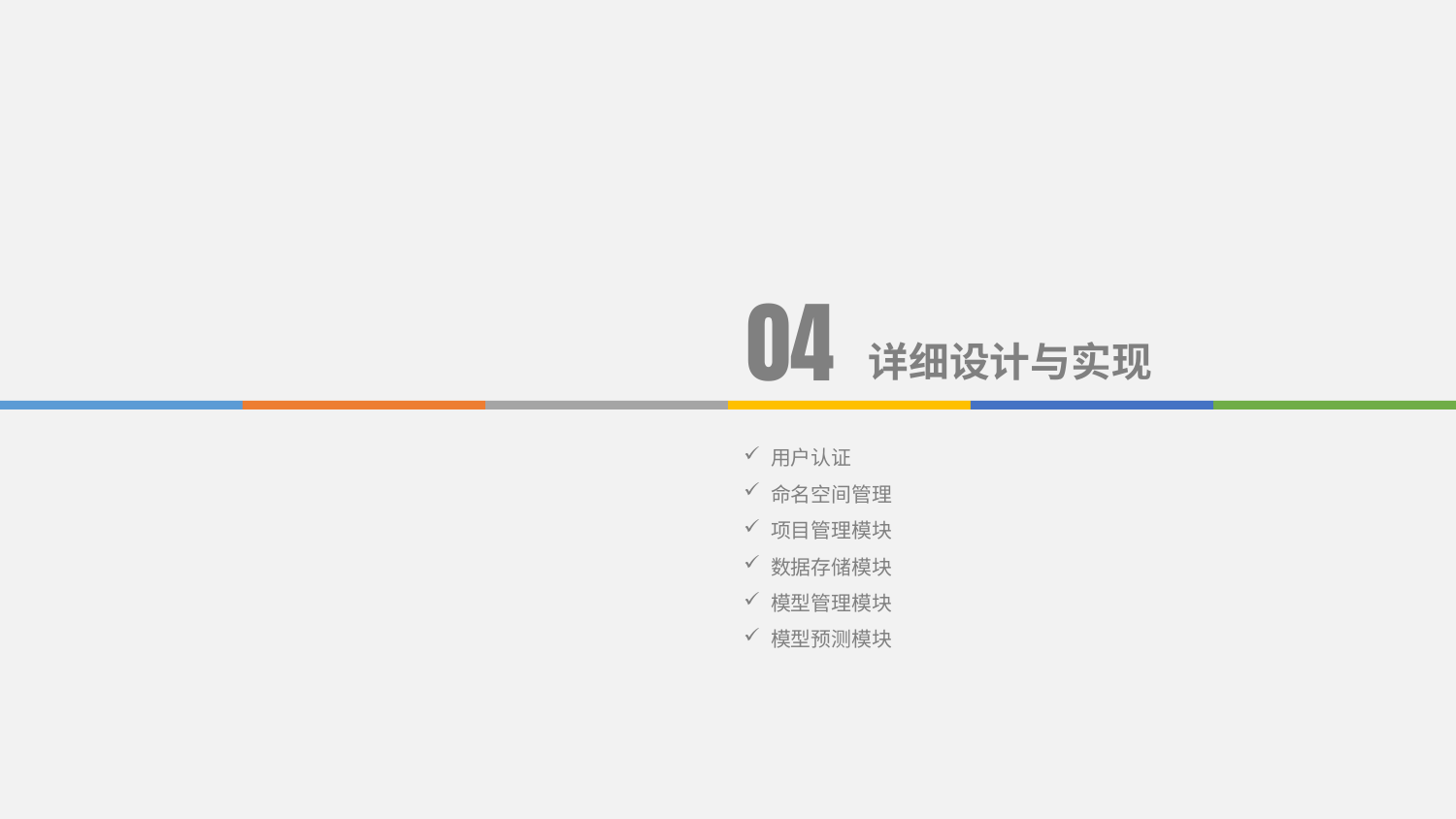

04
详细设计与实现

用户认证
命名空间管理
项目管理模块
数据存储模块
模型管理模块
模型预测模块